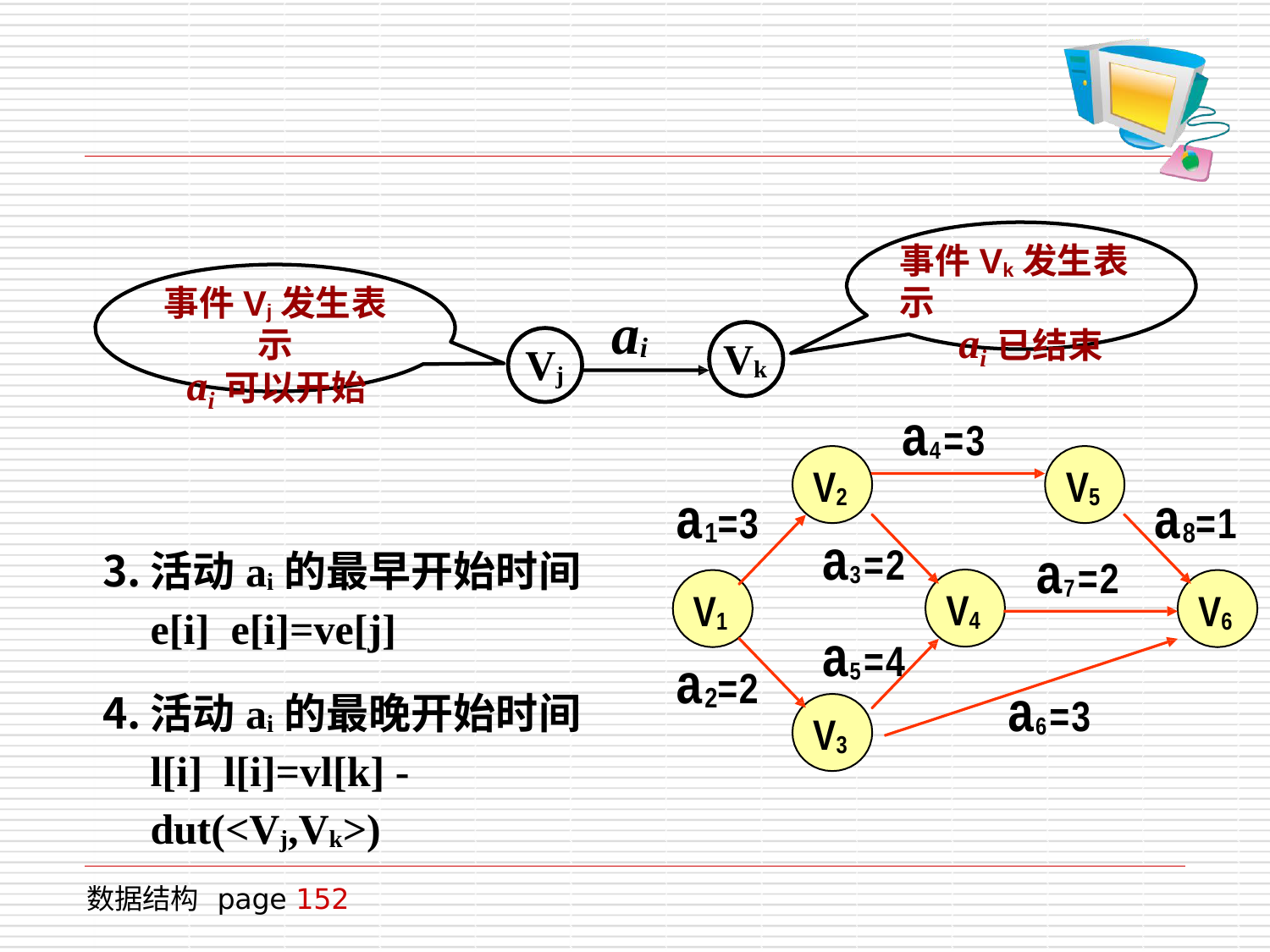

事件Vk发生表示
ai已结束

事件Vj发生表示
ai可以开始
a

i
Vk
Vj

a4=3
V5
a7=2

V2
a3=2
a5=4
V3

a =3
a =1
1
8

活动ai的最早开始时间e[i]  e[i]=ve[j]
活动ai的最晚开始时间l[i]  l[i]=vl[k] - dut(<Vj,Vk>)

V4
V1
V6

a =2
a6=3
2

数据结构 page 152